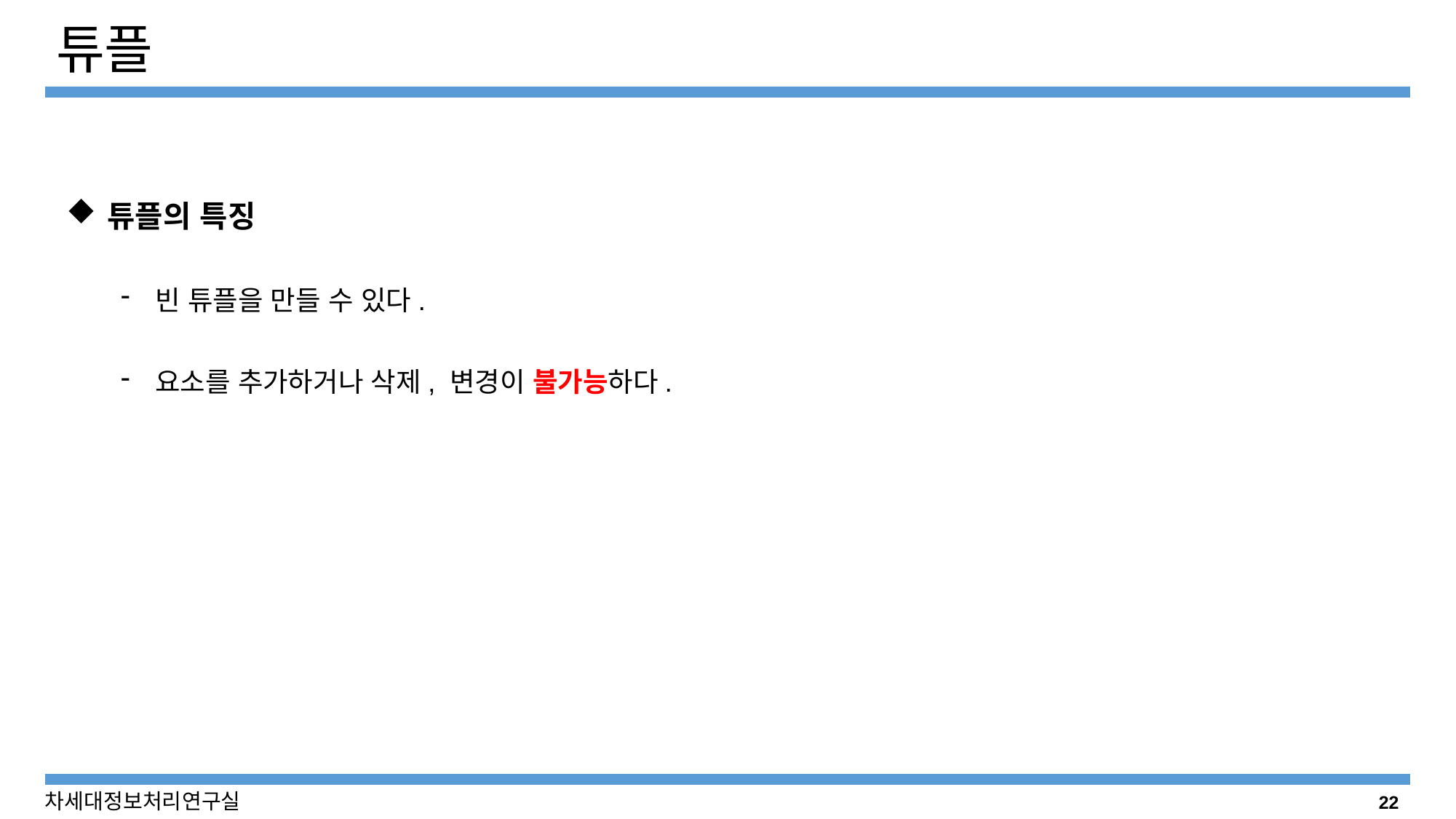

# 튜플
튜플의 특징
빈 튜플을 만들 수 있다.
요소를 추가하거나 삭제, 변경이 불가능하다.
22